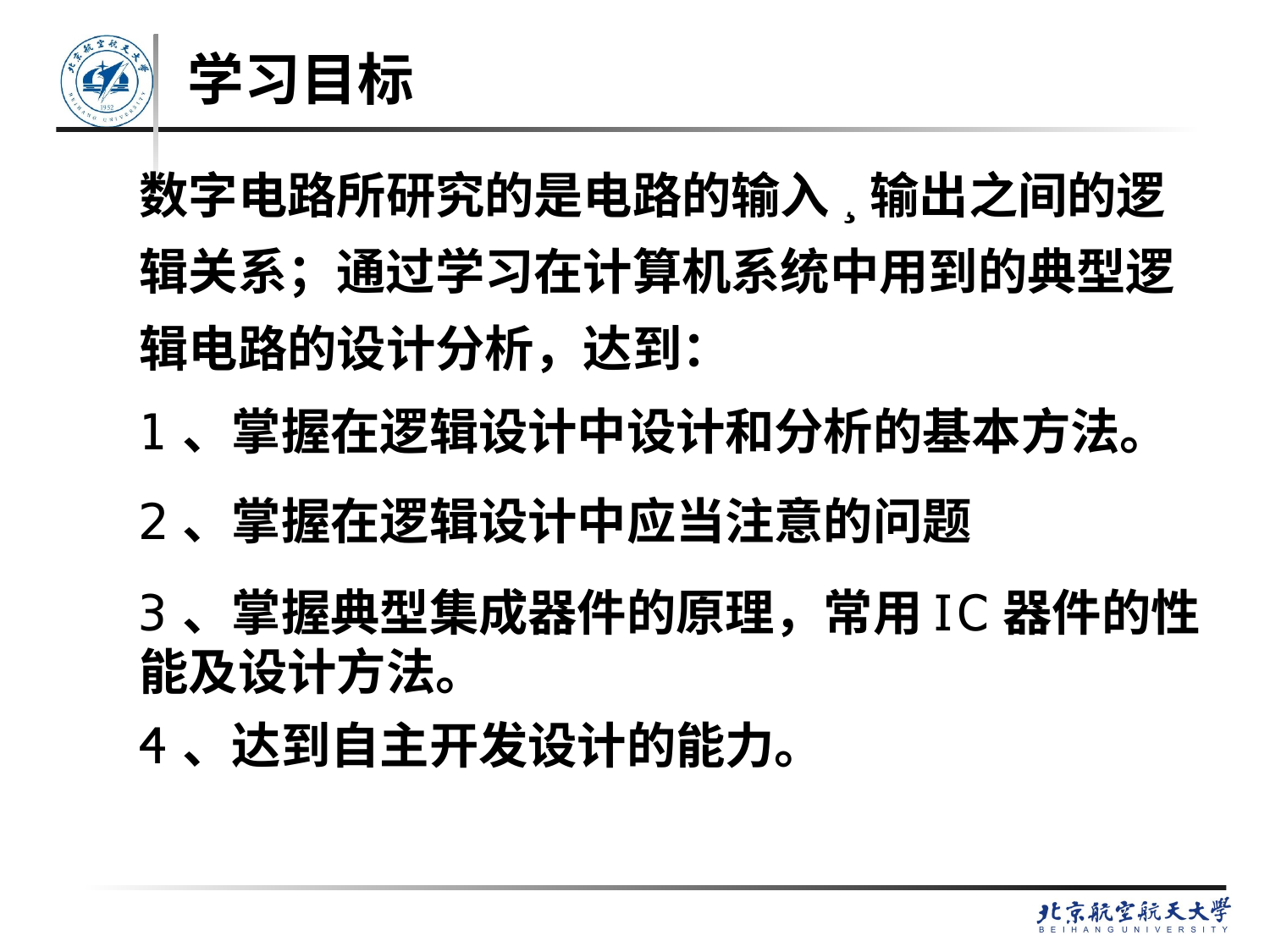

# 学习目标
数字电路所研究的是电路的输入¸输出之间的逻辑关系；通过学习在计算机系统中用到的典型逻辑电路的设计分析，达到：
1、掌握在逻辑设计中设计和分析的基本方法。
2、掌握在逻辑设计中应当注意的问题
3、掌握典型集成器件的原理，常用IC器件的性能及设计方法。
4、达到自主开发设计的能力。
15